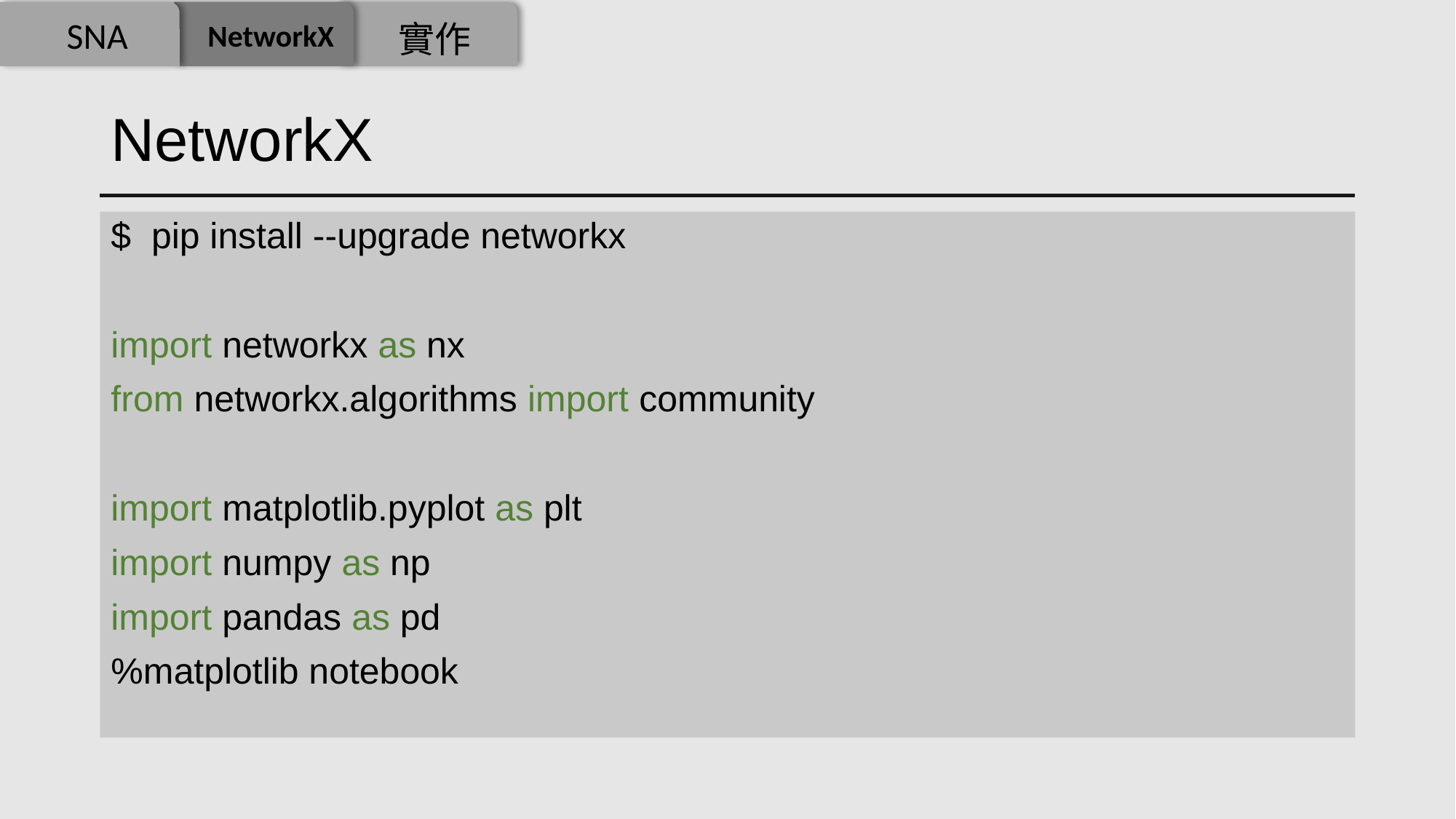

SNA
NetworkX
實作
# NetworkX
$  pip install --upgrade networkx

import networkx as nx
from networkx.algorithms import community

import matplotlib.pyplot as plt
import numpy as np
import pandas as pd
%matplotlib notebook